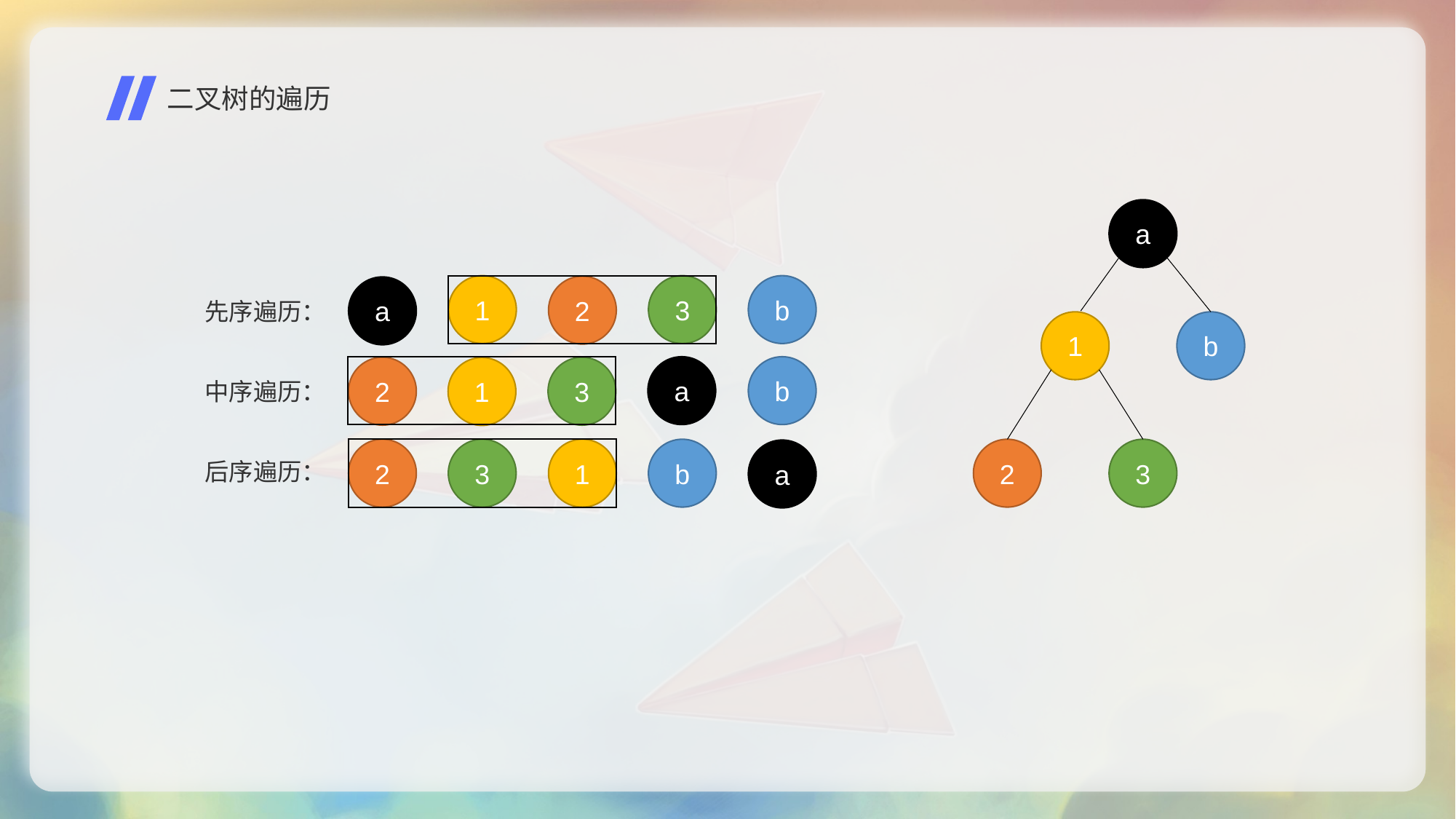

二叉树的遍历
a
b

3
1
2
a
先序遍历：
1
2
3
b
b
a

2
3
1
中序遍历：
2
3
1
b

a
后序遍历：